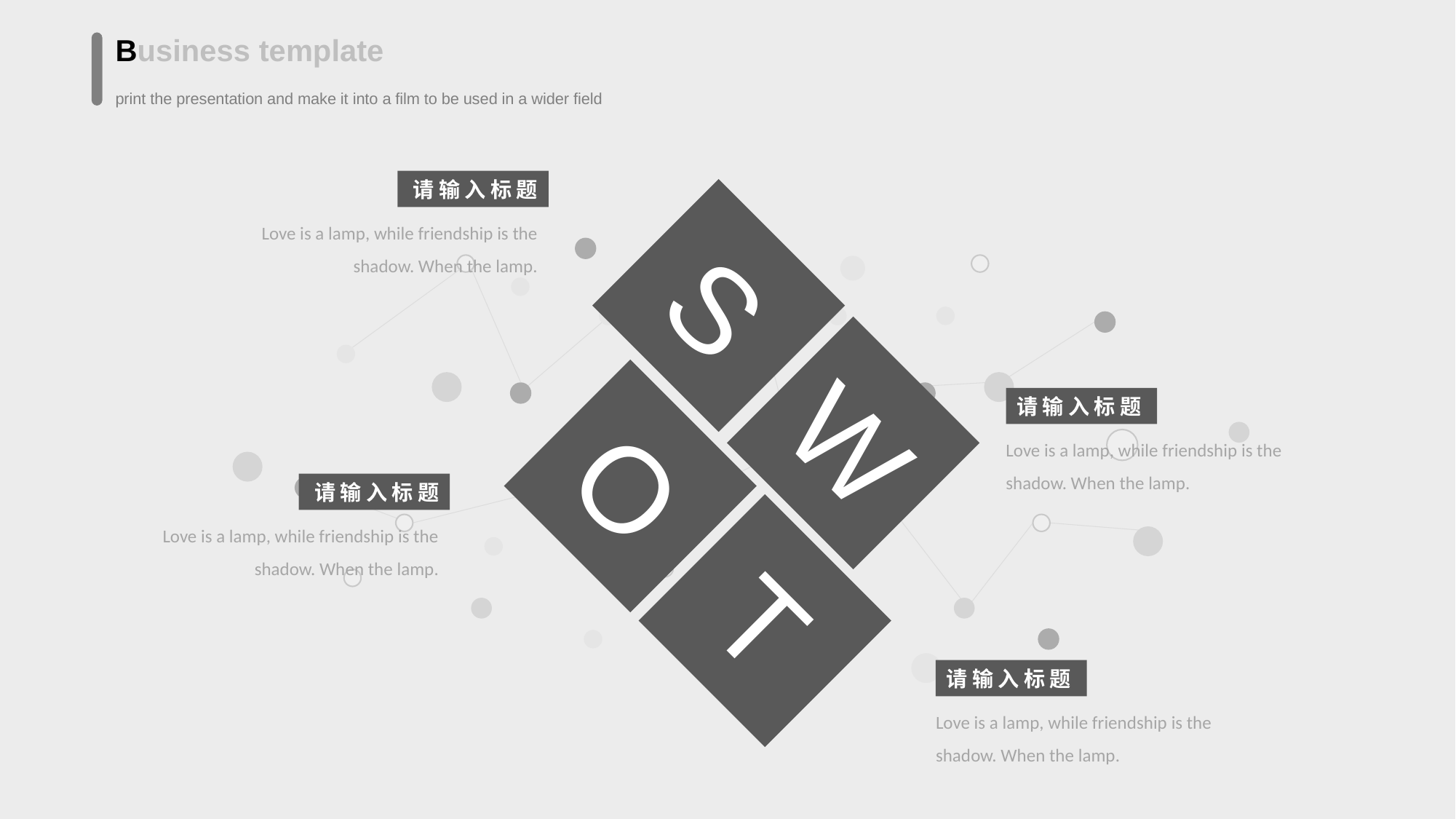

Business template

print the presentation and make it into a film to be used in a wider field
请输入标题
Love is a lamp, while friendship is the shadow. When the lamp.

S

W

请输入标题
Love is a lamp, while friendship is the shadow. When the lamp.
O

请输入标题
Love is a lamp, while friendship is the shadow. When the lamp.

T

请输入标题
Love is a lamp, while friendship is the shadow. When the lamp.